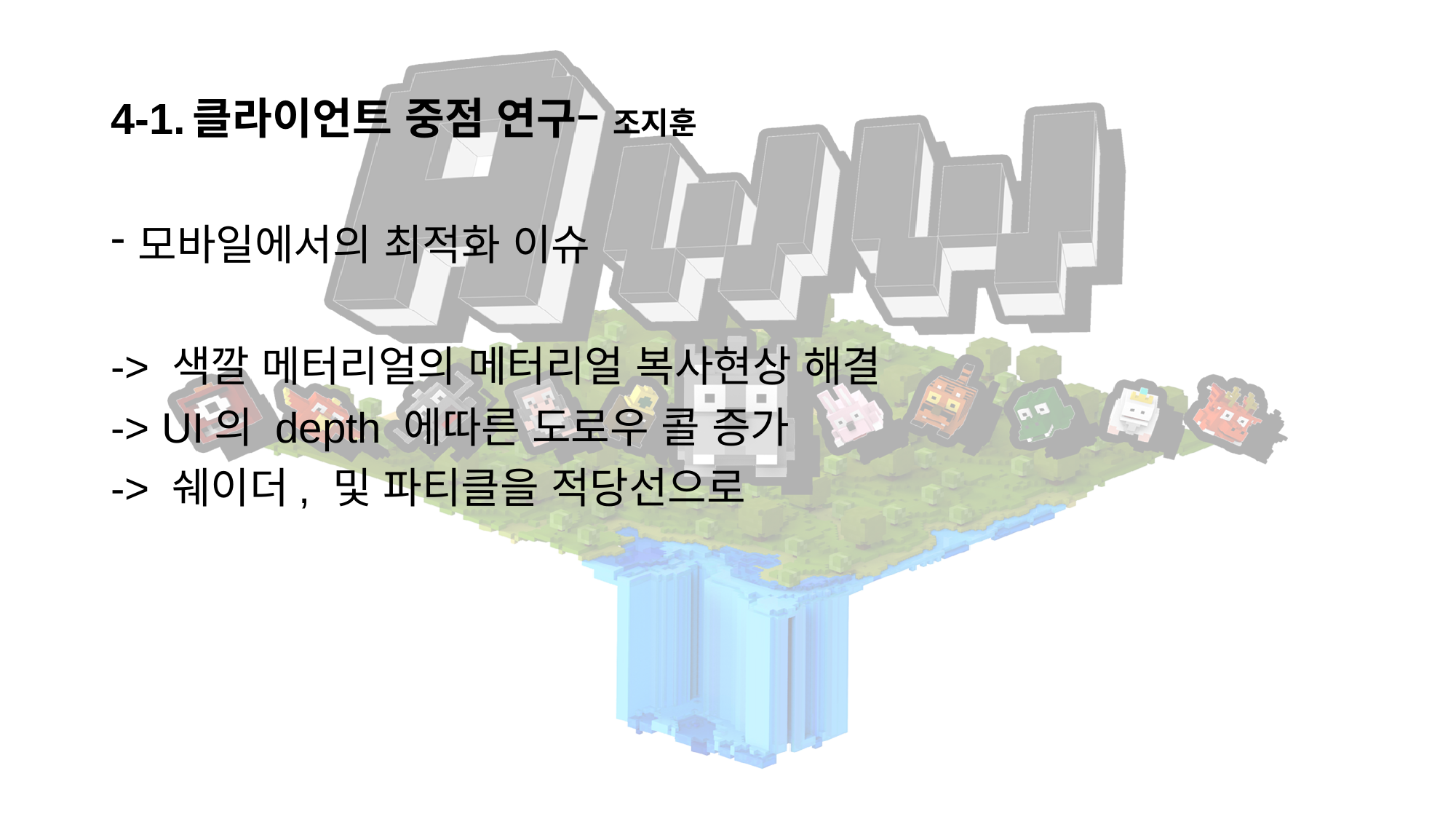

# 4-1.클라이언트 중점 연구– 조지훈
모바일에서의 최적화 이슈

-> 색깔 메터리얼의 메터리얼 복사현상 해결
-> UI의 depth 에따른 도로우 콜 증가
-> 쉐이더, 및 파티클을 적당선으로